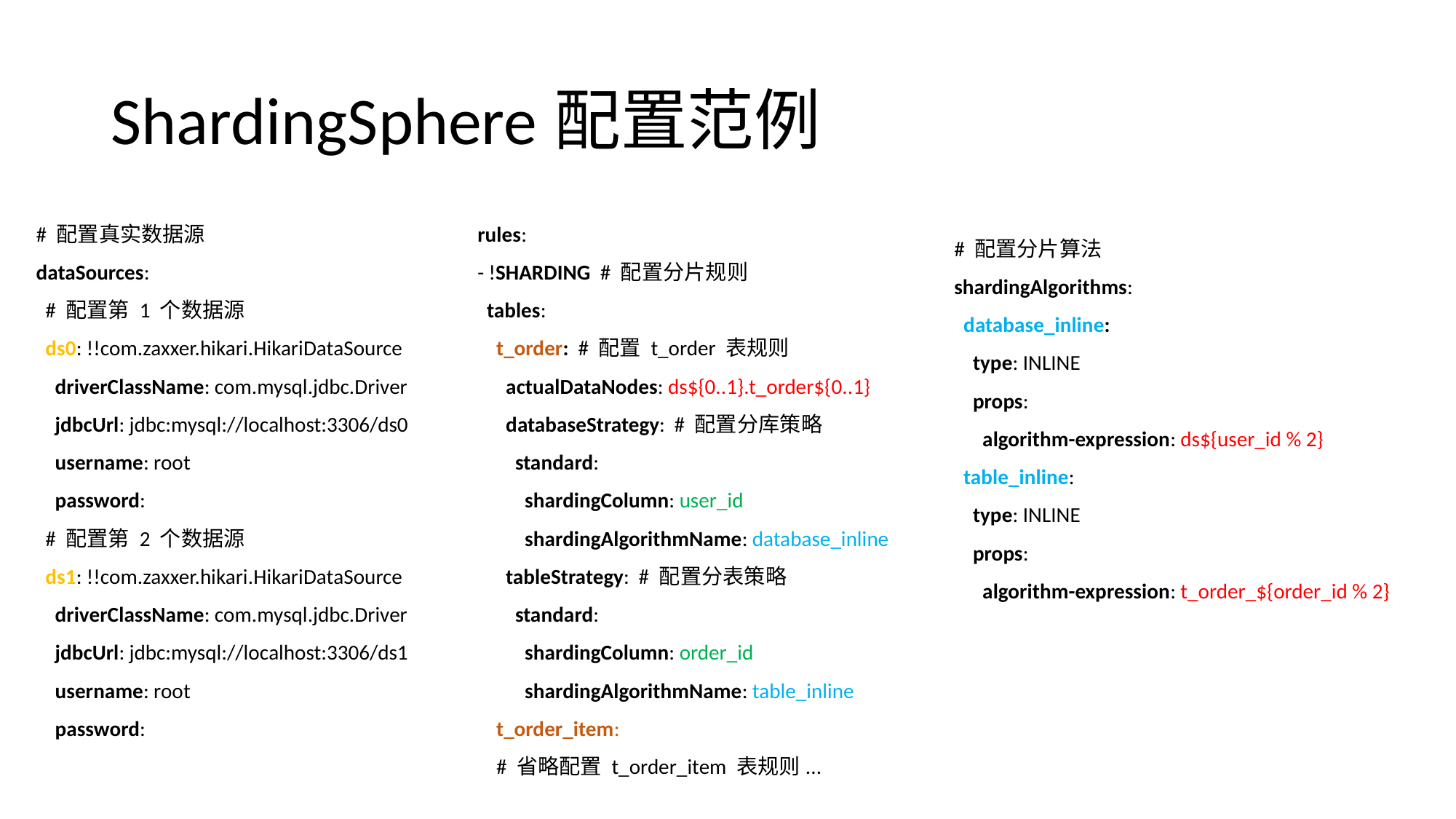

# ShardingSphere配置范例
# 配置真实数据源
dataSources:
  # 配置第 1 个数据源
  ds0: !!com.zaxxer.hikari.HikariDataSource
    driverClassName: com.mysql.jdbc.Driver
    jdbcUrl: jdbc:mysql://localhost:3306/ds0
    username: root
    password:
  # 配置第 2 个数据源
  ds1: !!com.zaxxer.hikari.HikariDataSource
    driverClassName: com.mysql.jdbc.Driver
    jdbcUrl: jdbc:mysql://localhost:3306/ds1
    username: root
    password:
rules:
- !SHARDING  # 配置分片规则
  tables:
    t_order:  # 配置 t_order 表规则
      actualDataNodes: ds${0..1}.t_order${0..1}
      databaseStrategy:  # 配置分库策略
        standard:
          shardingColumn: user_id
          shardingAlgorithmName: database_inline
      tableStrategy:  # 配置分表策略
        standard:
          shardingColumn: order_id
          shardingAlgorithmName: table_inline
    t_order_item:
    # 省略配置 t_order_item 表规则...
  # 配置分片算法
  shardingAlgorithms:
    database_inline:
      type: INLINE
      props:
        algorithm-expression: ds${user_id % 2}
    table_inline:
      type: INLINE
      props:
        algorithm-expression: t_order_${order_id % 2}